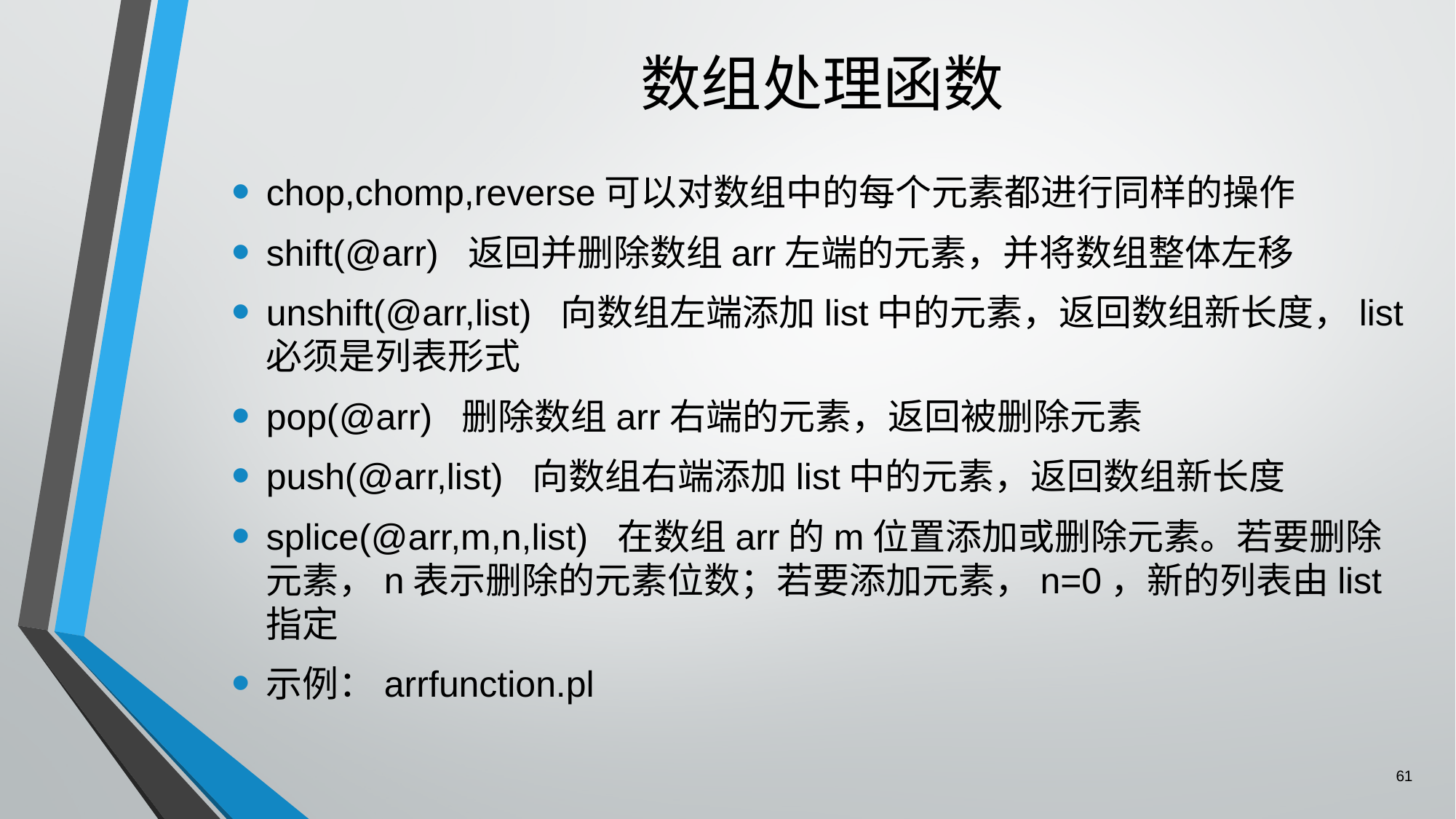

# 数组处理函数
chop,chomp,reverse可以对数组中的每个元素都进行同样的操作
shift(@arr)  返回并删除数组arr左端的元素，并将数组整体左移
unshift(@arr,list)  向数组左端添加list中的元素，返回数组新长度，list必须是列表形式
pop(@arr)  删除数组arr右端的元素，返回被删除元素
push(@arr,list)  向数组右端添加list中的元素，返回数组新长度
splice(@arr,m,n,list)  在数组arr的m位置添加或删除元素。若要删除元素，n表示删除的元素位数；若要添加元素，n=0，新的列表由list指定
示例：arrfunction.pl
61